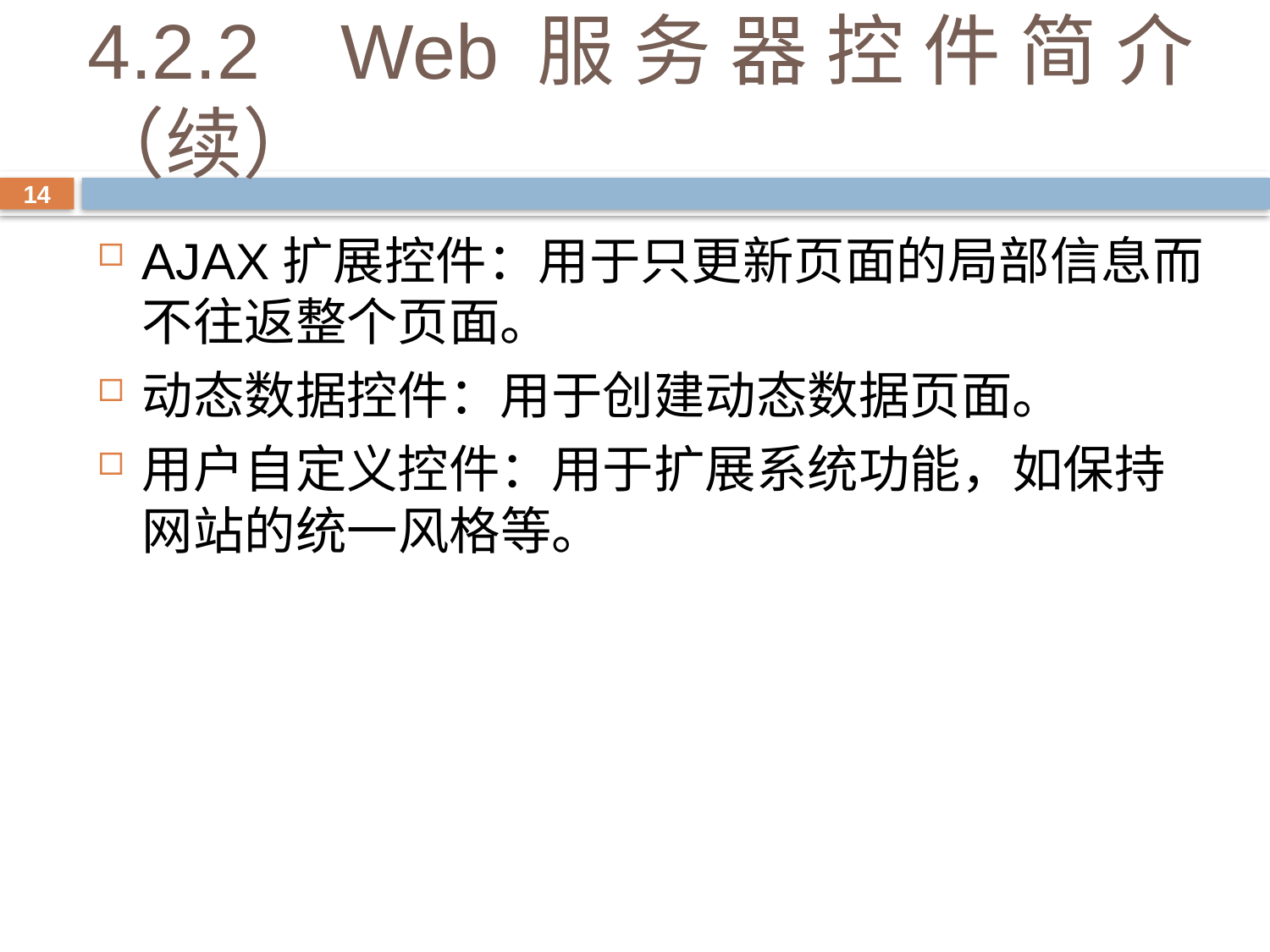

# 4.2.2  Web服务器控件简介（续）
14
AJAX扩展控件：用于只更新页面的局部信息而不往返整个页面。
动态数据控件：用于创建动态数据页面。
用户自定义控件：用于扩展系统功能，如保持网站的统一风格等。